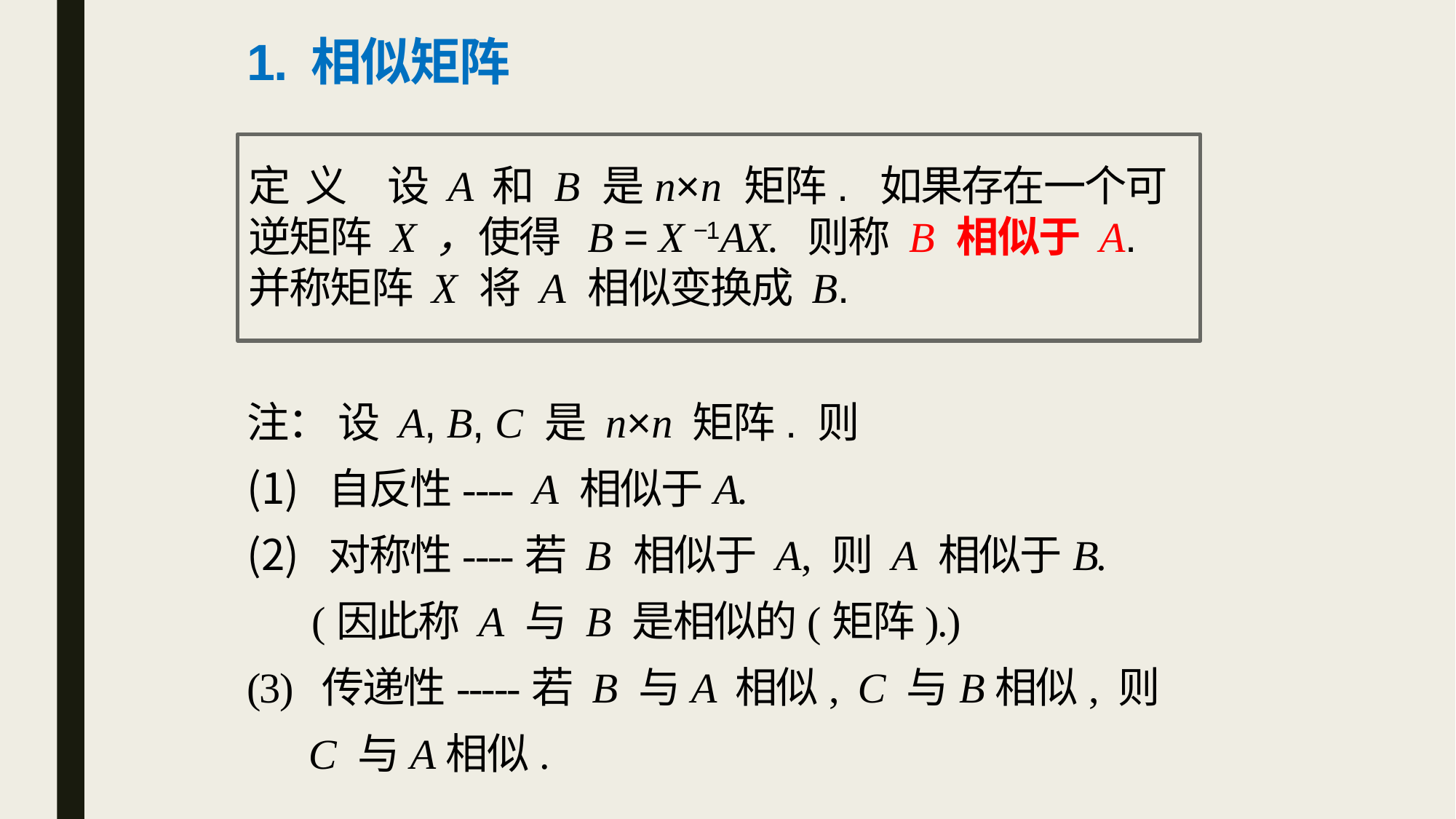

# 1. 相似矩阵

定  义     设 A 和 B 是n×n 矩阵.  如果存在一个可逆矩阵 X ，使得  B = X −1AX.  则称 B 相似于 A.
并称矩阵 X 将 A 相似变换成 B.
注： 设 A, B, C 是 n×n 矩阵. 则
 自反性----  A 相似于A.
 对称性----若 B 相似于 A, 则 A 相似于B.
       (因此称 A 与 B 是相似的(矩阵).)
(3)  传递性-----若 B 与A 相似,  C 与B相似, 则 C 与A相似.